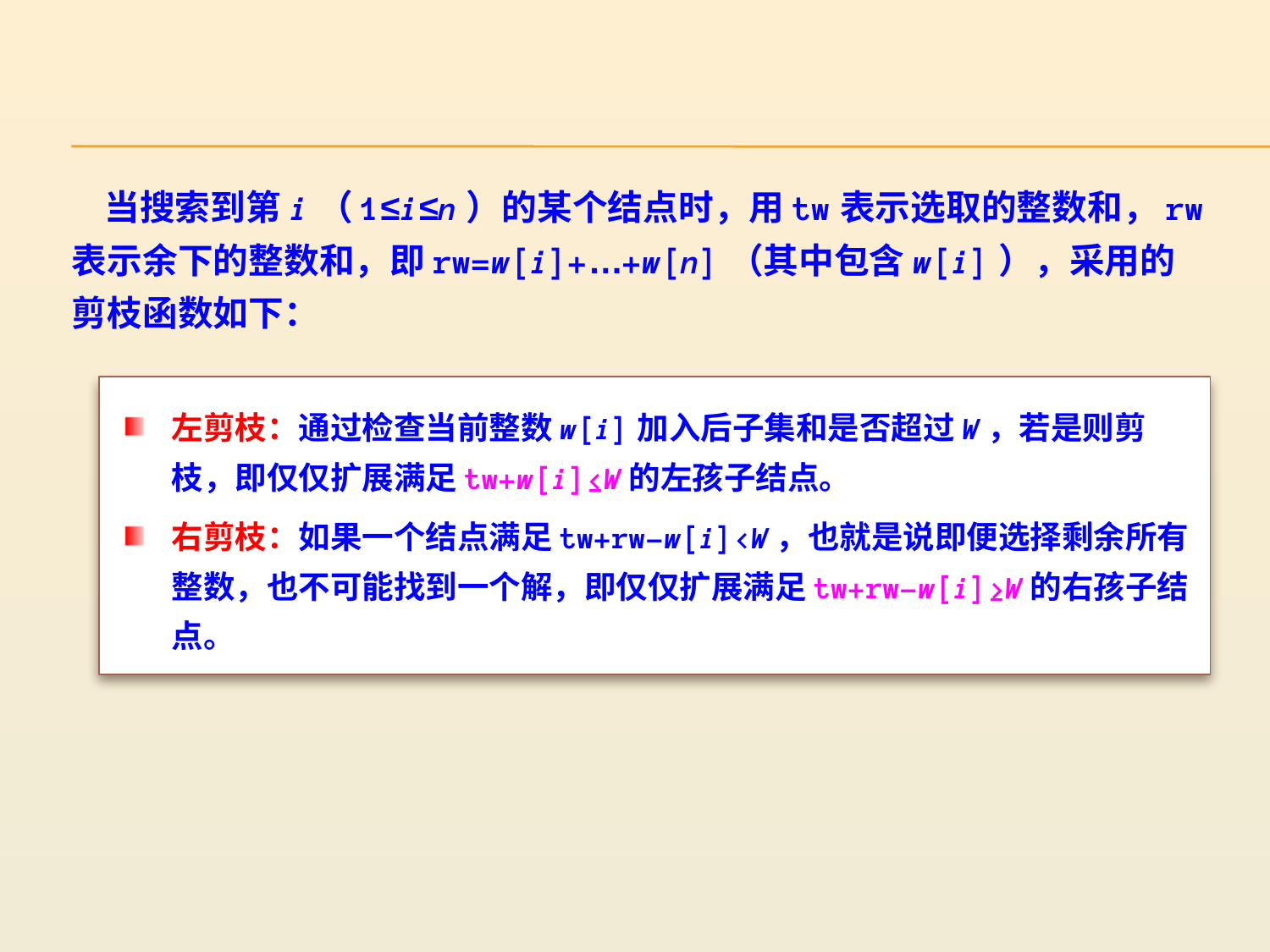

当搜索到第i（1≤i≤n）的某个结点时，用tw表示选取的整数和，rw表示余下的整数和，即rw=w[i]+…+w[n]（其中包含w[i]），采用的剪枝函数如下：
左剪枝：通过检查当前整数w[i]加入后子集和是否超过W，若是则剪枝，即仅仅扩展满足tw+w[i]≤W的左孩子结点。
右剪枝：如果一个结点满足tw+rw-w[i]<W，也就是说即便选择剩余所有整数，也不可能找到一个解，即仅仅扩展满足tw+rw-w[i]≥W的右孩子结点。